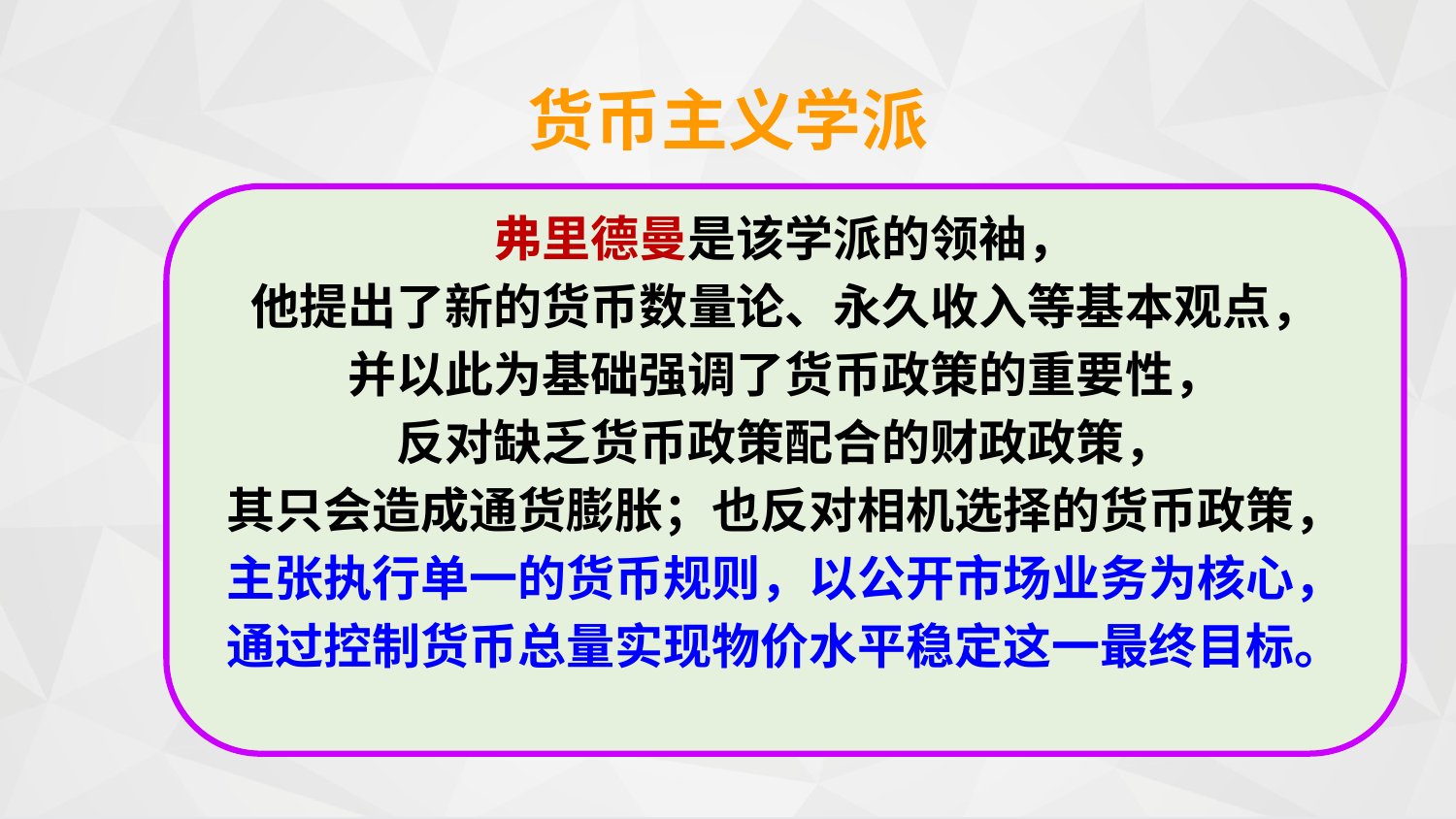

货币主义学派
弗里德曼是该学派的领袖，
他提出了新的货币数量论、永久收入等基本观点，
并以此为基础强调了货币政策的重要性，
反对缺乏货币政策配合的财政政策，
其只会造成通货膨胀；也反对相机选择的货币政策，
主张执行单一的货币规则，以公开市场业务为核心，
通过控制货币总量实现物价水平稳定这一最终目标。